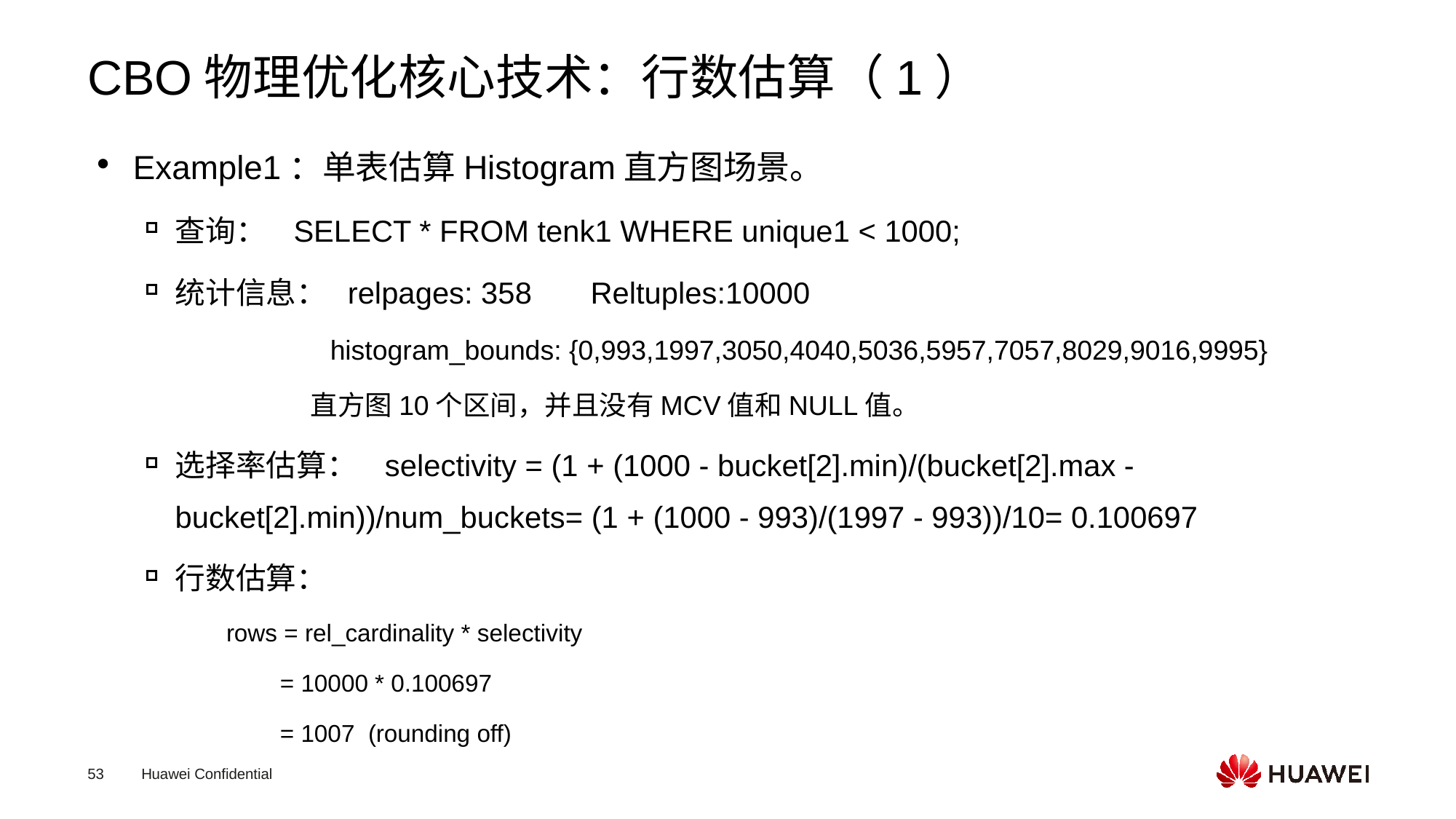

# CBO物理优化核心技术：行数估算（1）
Example1：单表估算Histogram直方图场景。
查询：   SELECT * FROM tenk1 WHERE unique1 < 1000;
统计信息：  relpages: 358       Reltuples:10000
                  histogram_bounds: {0,993,1997,3050,4040,5036,5957,7057,8029,9016,9995}
                  直方图10个区间，并且没有MCV值和NULL值。
选择率估算：   selectivity = (1 + (1000 - bucket[2].min)/(bucket[2].max - bucket[2].min))/num_buckets= (1 + (1000 - 993)/(1997 - 993))/10= 0.100697
行数估算：
     rows = rel_cardinality * selectivity
             = 10000 * 0.100697
             = 1007  (rounding off)